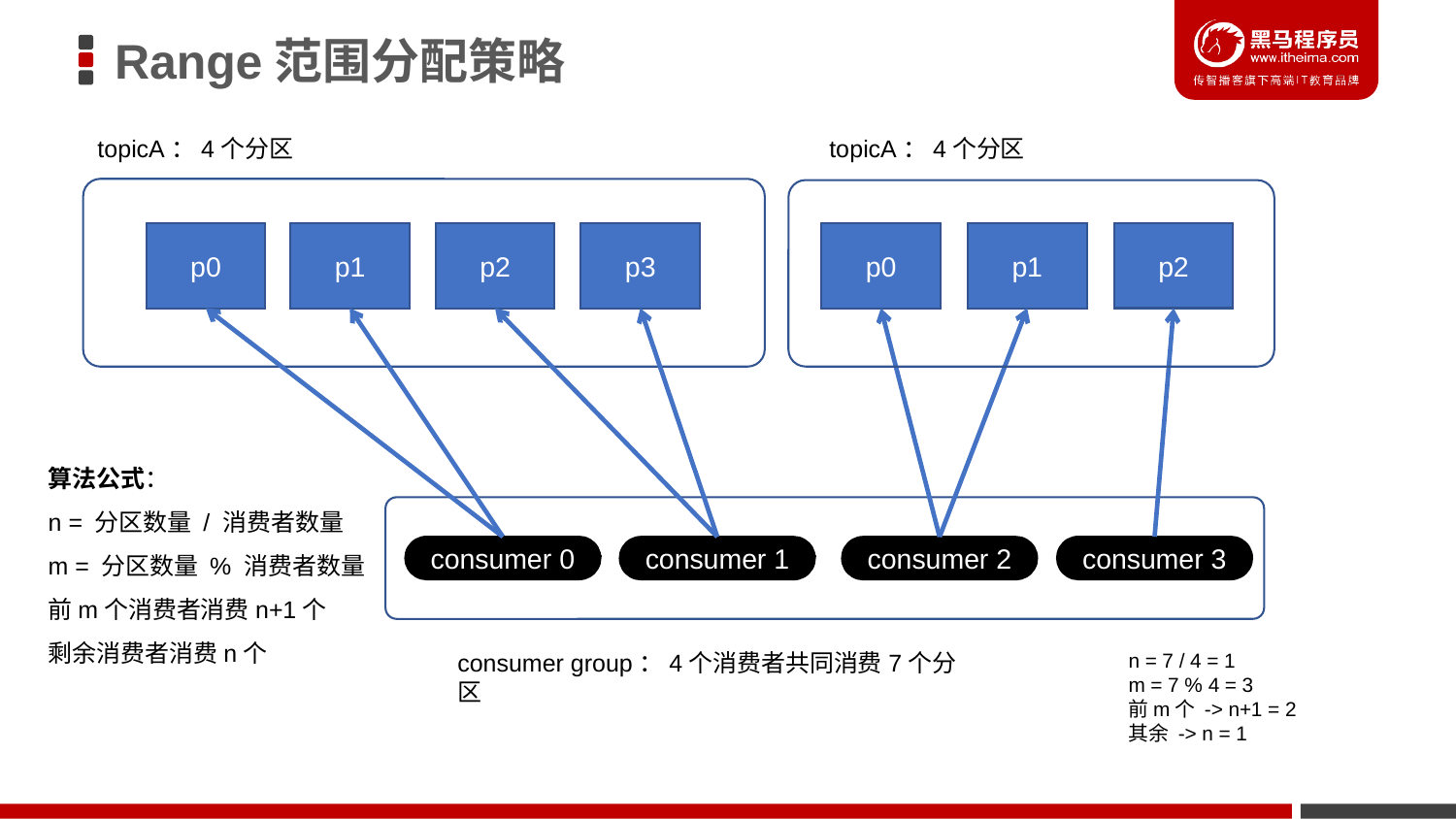

# Range范围分配策略
topicA：4个分区
topicA：4个分区

p0
p1
p0
p1
p2
p3
p2
算法公式：
n = 分区数量 / 消费者数量
m = 分区数量 % 消费者数量
前m个消费者消费n+1个
剩余消费者消费n个

consumer 0
consumer 3
consumer 1
consumer 2
consumer group：4个消费者共同消费7个分区
n = 7 / 4 = 1
m = 7 % 4 = 3
前m个 -> n+1 = 2
其余 -> n = 1